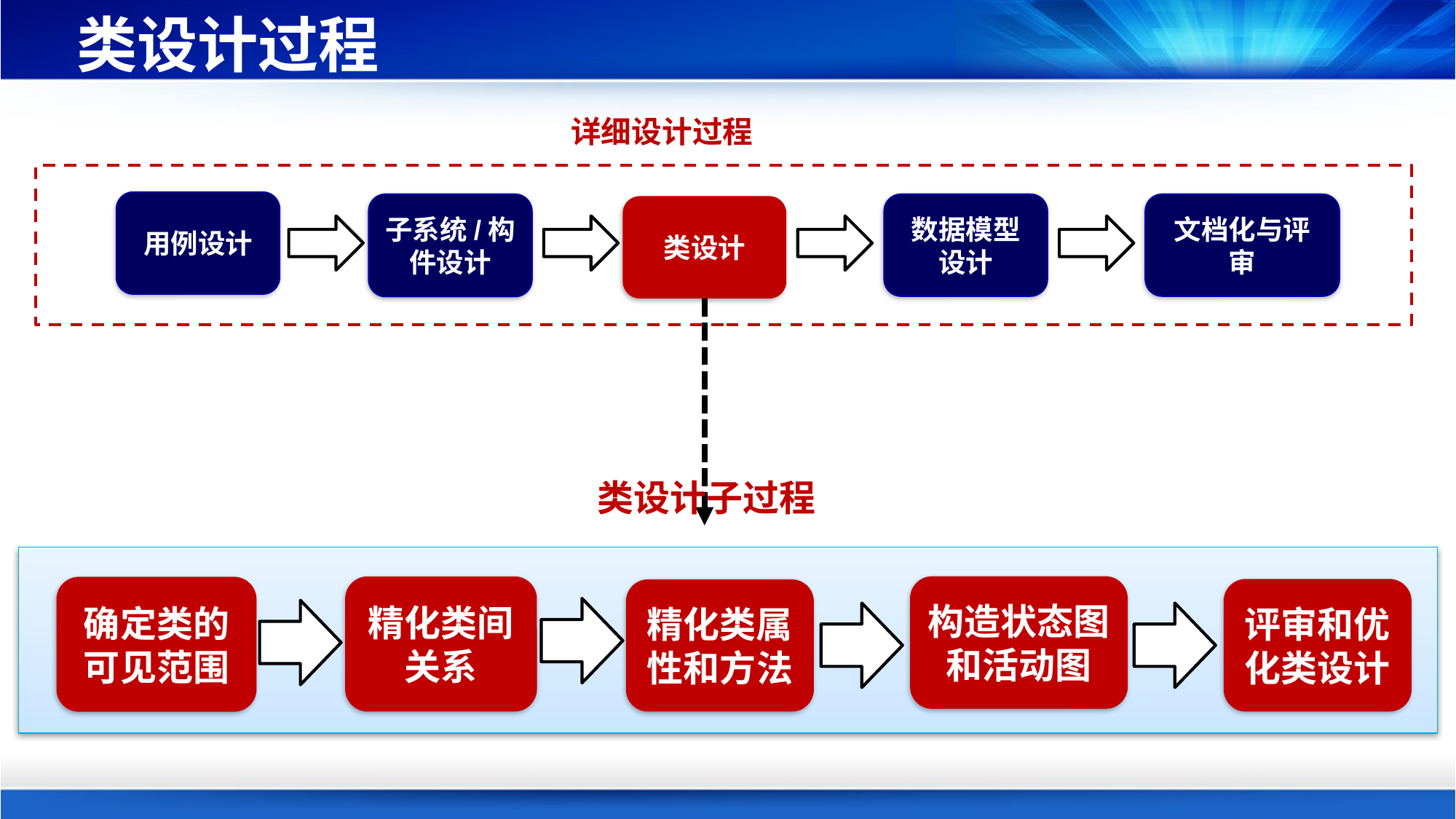

# 类设计过程
详细设计过程

用例设计
数据模型设计
文档化与评审
子系统/构件设计
类设计

类设计子过程

构造状态图和活动图
精化类间关系
确定类的可见范围
评审和优化类设计
精化类属性和方法